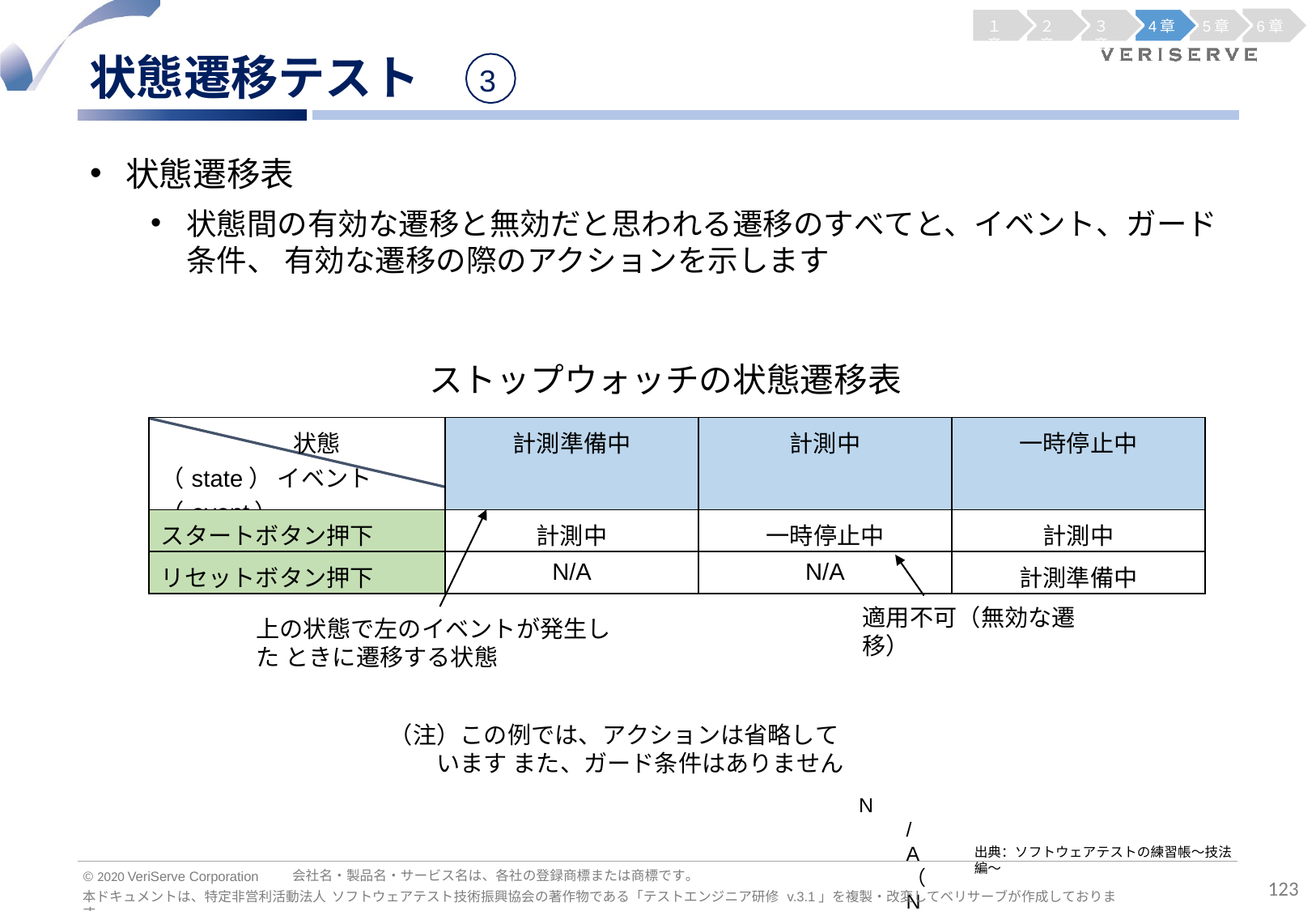

１章
２章
３章
4章
5章
6章
状態遷移テスト

状態遷移表

3
状態間の有効な遷移と無効だと思われる遷移のすべてと、イベント、ガード条件、 有効な遷移の際のアクションを示します

ストップウォッチの状態遷移表
| 状態（state） イベント（event） | 計測準備中 | 計測中 | 一時停止中 |
| --- | --- | --- | --- |
| スタートボタン押下 | 計測中 | 一時停止中 | 計測中 |
| リセットボタン押下 | N/A | N/A | 計測準備中 |

適用不可（無効な遷移）
上の状態で左のイベントが発生した ときに遷移する状態
（注）この例では、アクションは省略しています また、ガード条件はありません
N/A（Not Applicable）:適用不可
出典：ソフトウェアテストの練習帳～技法編～
会社名・製品名・サービス名は、各社の登録商標または商標です。
© 2020 VeriServe Corporation
123
本ドキュメントは、特定非営利活動法人 ソフトウェアテスト技術振興協会の著作物である「テストエンジニア研修 v.3.1」を複製・改変してベリサーブが作成しております。